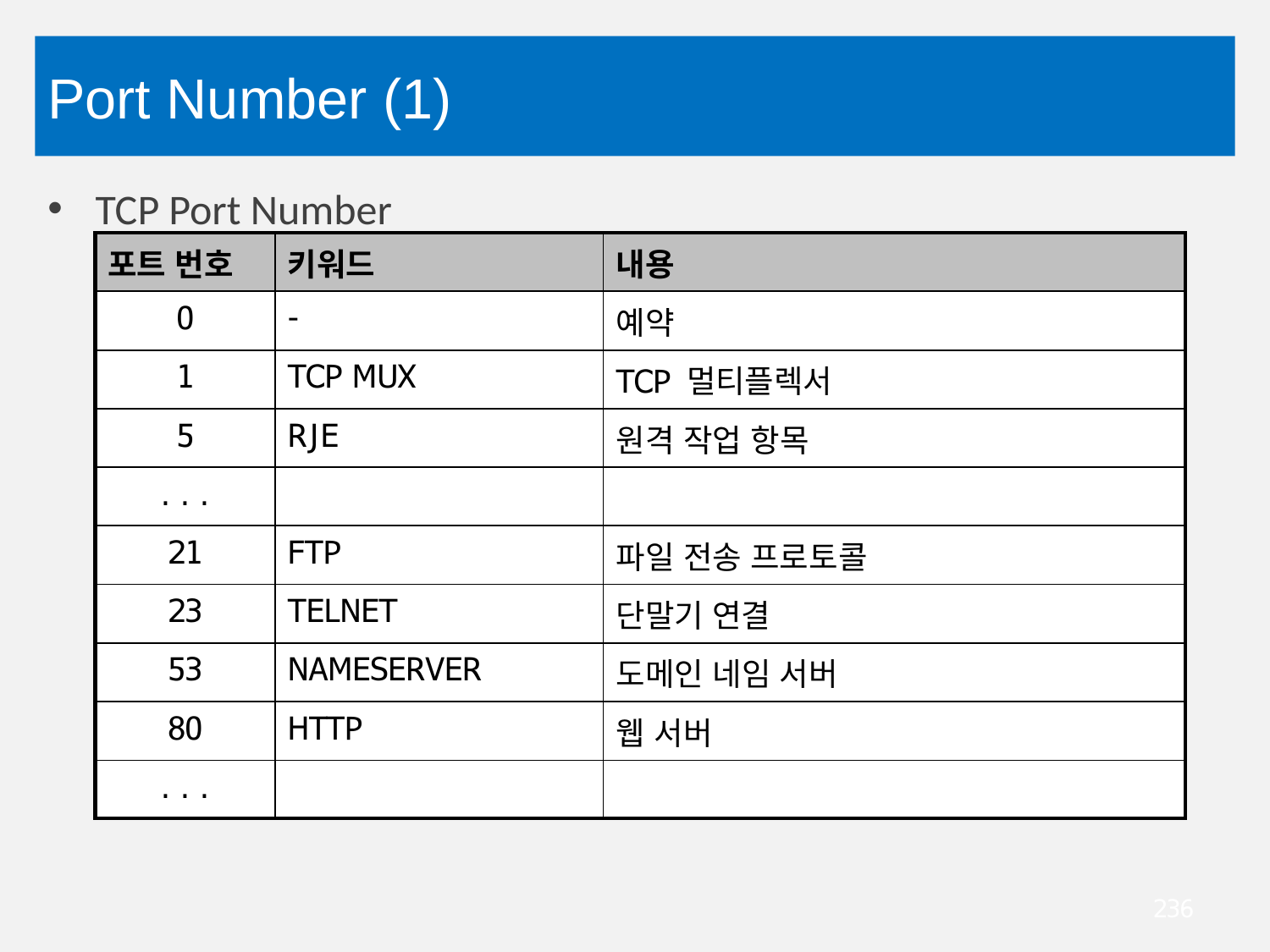

# Port Number (1)
TCP Port Number
| 포트 번호 | 키워드 | 내용 |
| --- | --- | --- |
| 0 | - | 예약 |
| 1 | TCP MUX | TCP 멀티플렉서 |
| 5 | RJE | 원격 작업 항목 |
| . . . |  |  |
| 21 | FTP | 파일 전송 프로토콜 |
| 23 | TELNET | 단말기 연결 |
| 53 | NAMESERVER | 도메인 네임 서버 |
| 80 | HTTP | 웹 서버 |
| . . . |  |  |
236